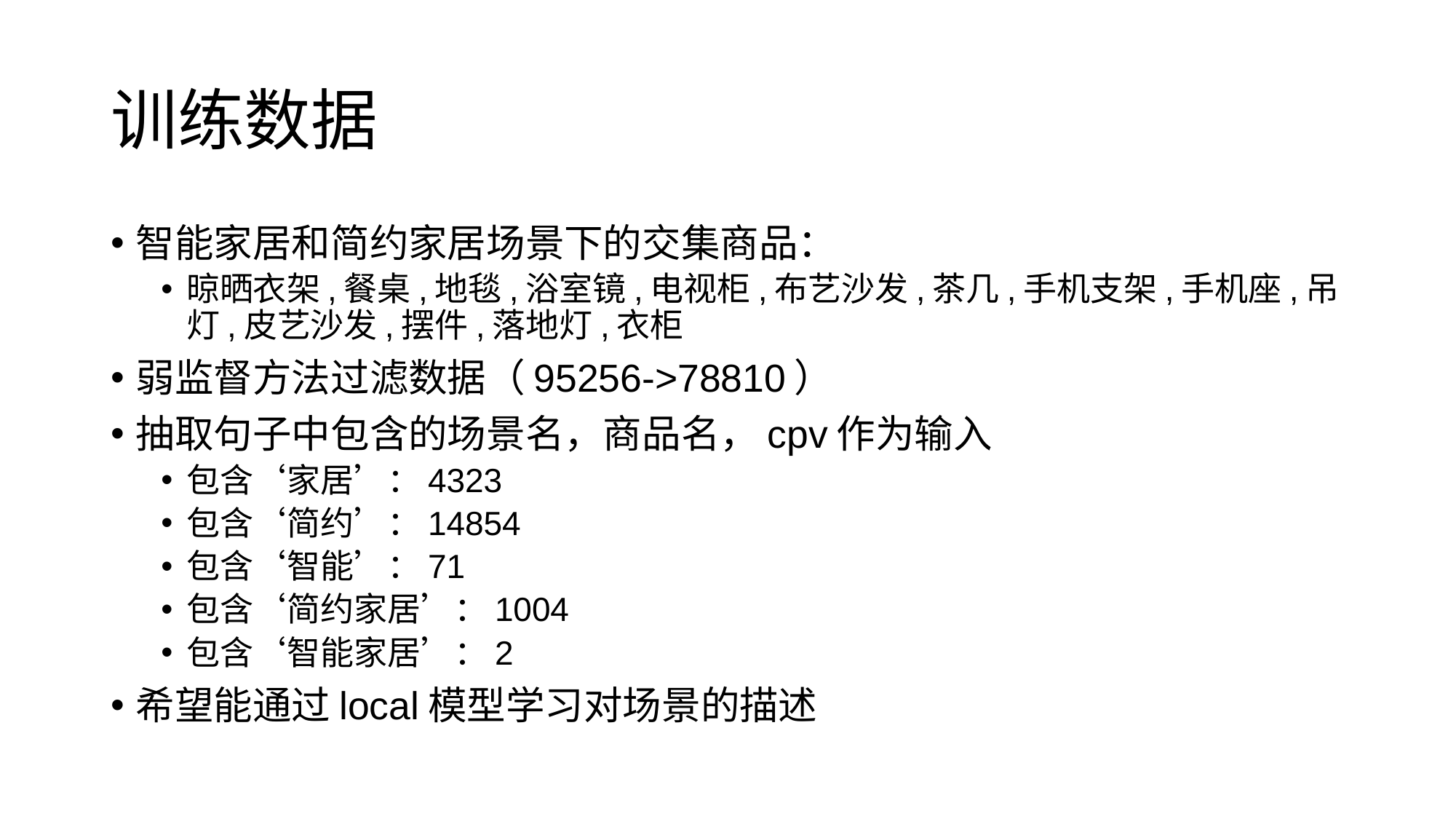

# 训练数据
智能家居和简约家居场景下的交集商品：
晾晒衣架,餐桌,地毯,浴室镜,电视柜,布艺沙发,茶几,手机支架,手机座,吊灯,皮艺沙发,摆件,落地灯,衣柜
弱监督方法过滤数据（95256->78810）
抽取句子中包含的场景名，商品名，cpv作为输入
包含‘家居’：4323
包含‘简约’：14854
包含‘智能’：71
包含‘简约家居’：1004
包含‘智能家居’：2
希望能通过local模型学习对场景的描述